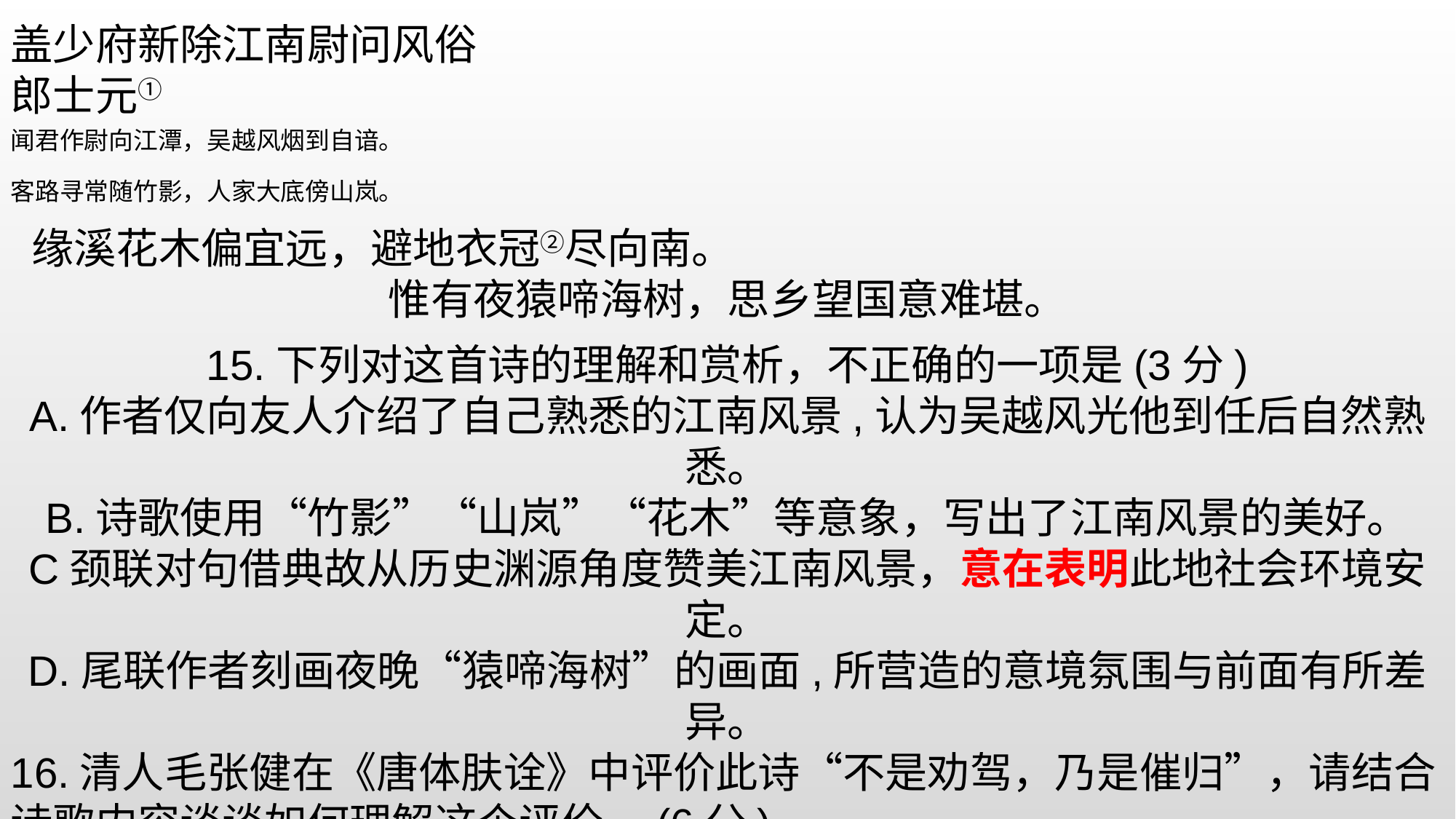

盖少府新除江南尉问风俗郎士元①闻君作尉向江潭，吴越风烟到自谙。客路寻常随竹影，人家大底傍山岚。  缘溪花木偏宜远，避地衣冠②尽向南。惟有夜猿啼海树，思乡望国意难堪。
15.下列对这首诗的理解和赏析，不正确的一项是(3分)A.作者仅向友人介绍了自己熟悉的江南风景,认为吴越风光他到任后自然熟悉。B.诗歌使用“竹影”“山岚”“花木”等意象，写出了江南风景的美好。C颈联对句借典故从历史渊源角度赞美江南风景，意在表明此地社会环境安定。D.尾联作者刻画夜晚“猿啼海树”的画面,所营造的意境氛围与前面有所差异。16.清人毛张健在《唐体肤诠》中评价此诗“不是劝驾，乃是催归”，请结合诗歌内容谈谈如何理解这个评价。(6分)